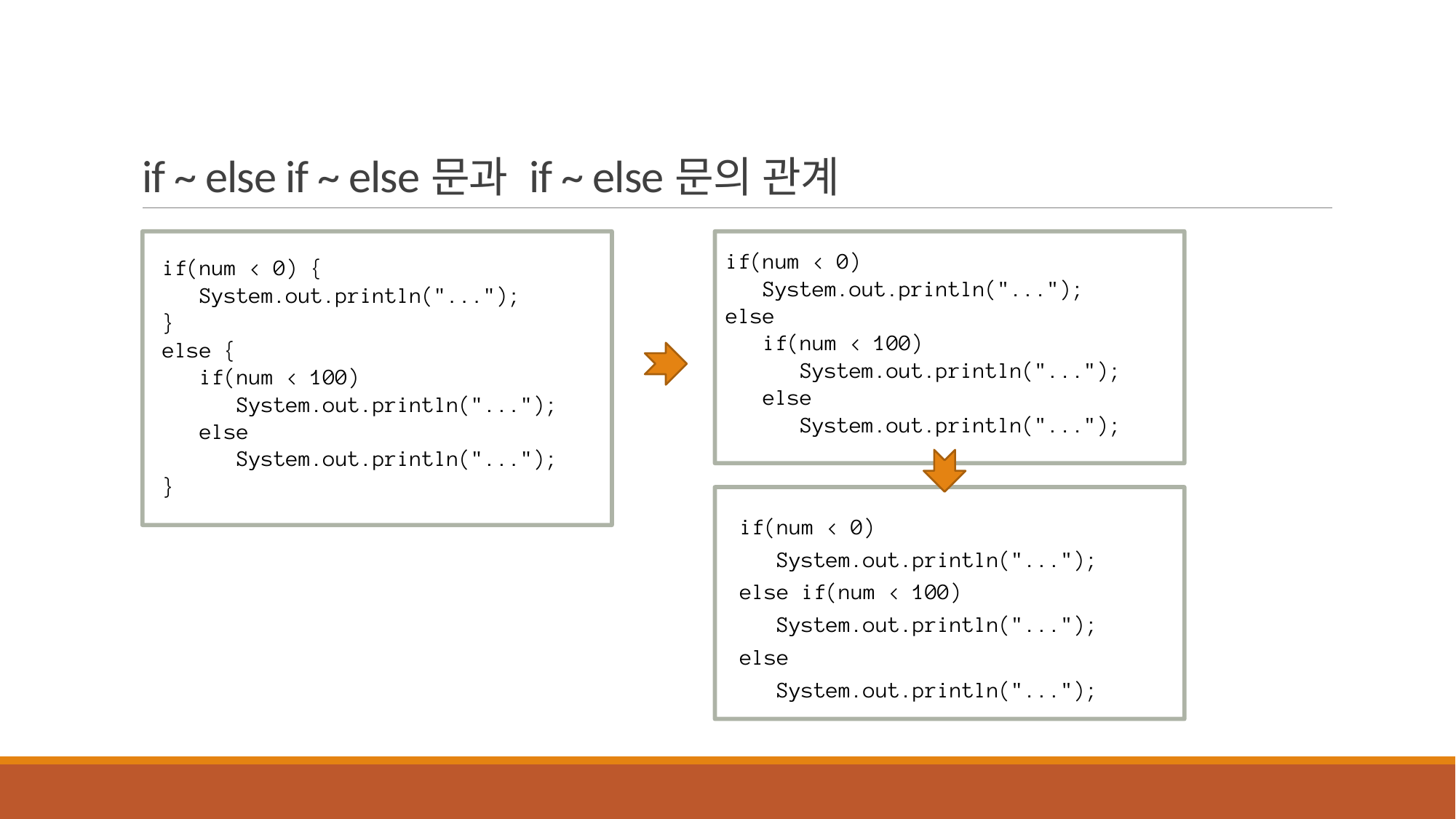

if ~ else if ~ else문과 if ~ else문의 관계

if(num < 0)
   System.out.println("...");
else
   if(num < 100)
      System.out.println("...");
   else
      System.out.println("...");
if(num < 0) {
   System.out.println("...");
}
else {
   if(num < 100)
      System.out.println("...");
   else
      System.out.println("...");
}

if(num < 0)
   System.out.println("...");
else if(num < 100)
   System.out.println("...");
else
   System.out.println("...");